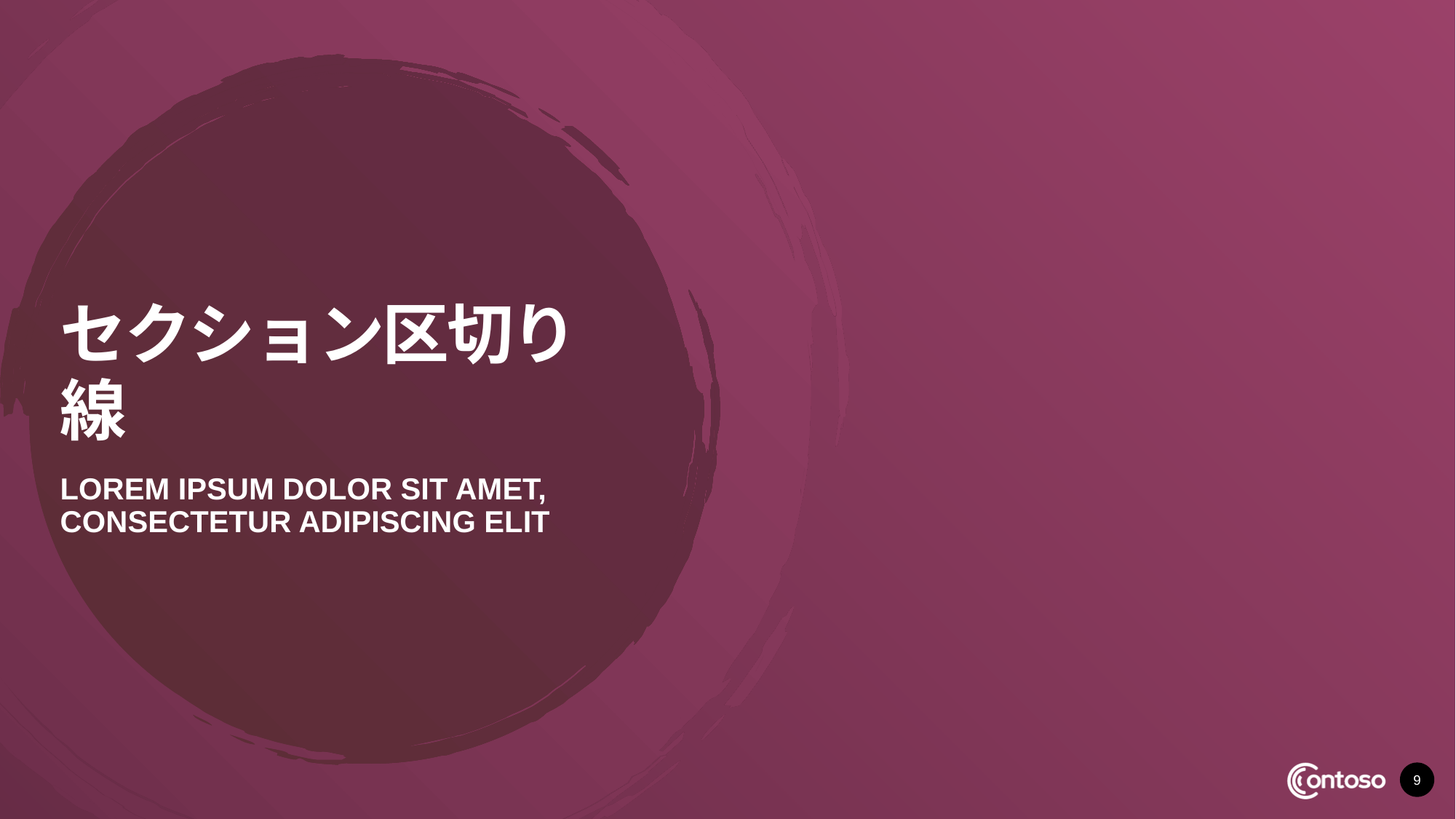

# セクション区切り線
Lorem ipsum dolor sit amet, consectetur adipiscing elit
9